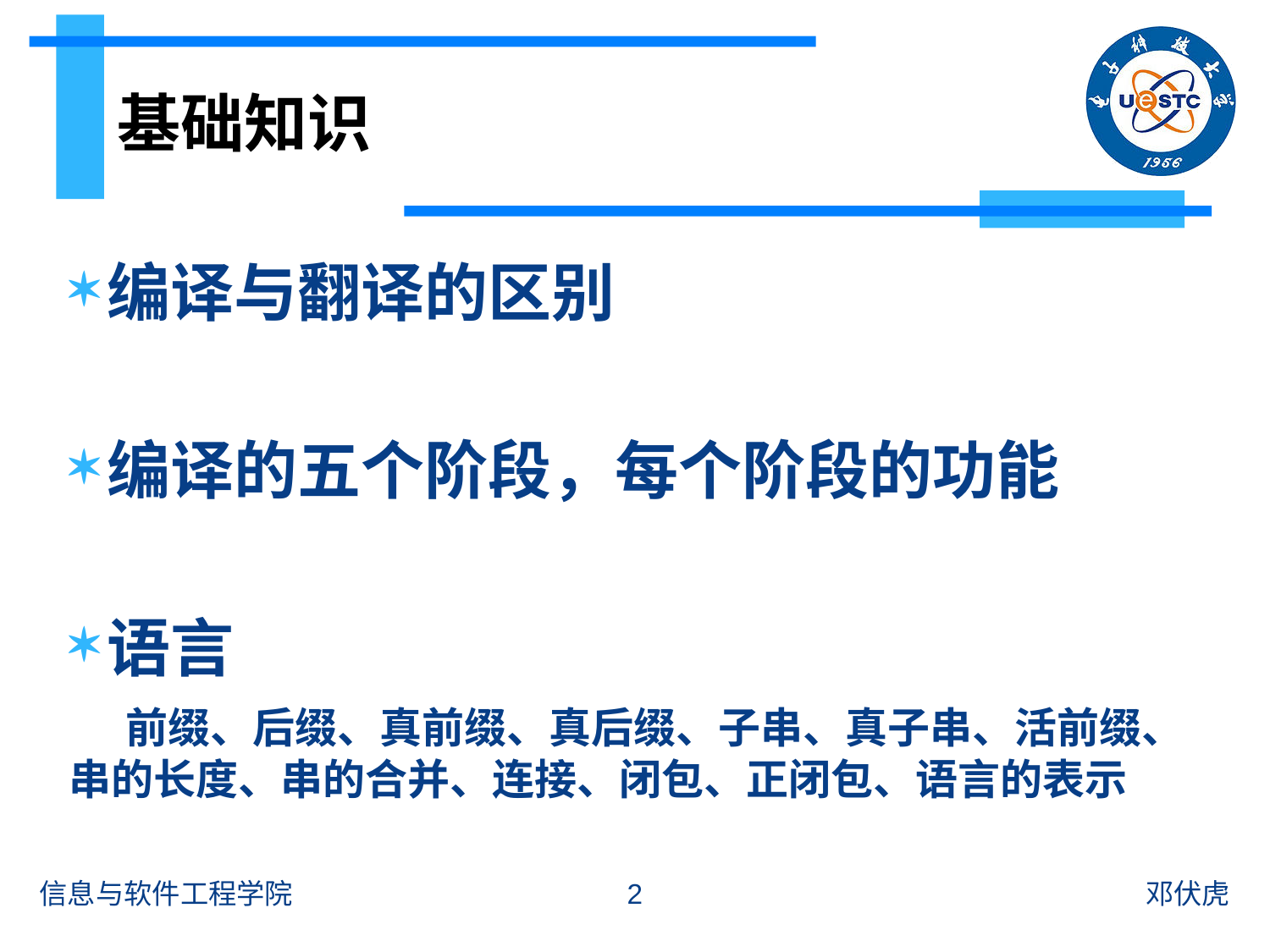

# 基础知识
编译与翻译的区别

编译的五个阶段，每个阶段的功能

语言
    前缀、后缀、真前缀、真后缀、子串、真子串、活前缀、串的长度、串的合并、连接、闭包、正闭包、语言的表示
2
信息与软件工程学院
邓伏虎